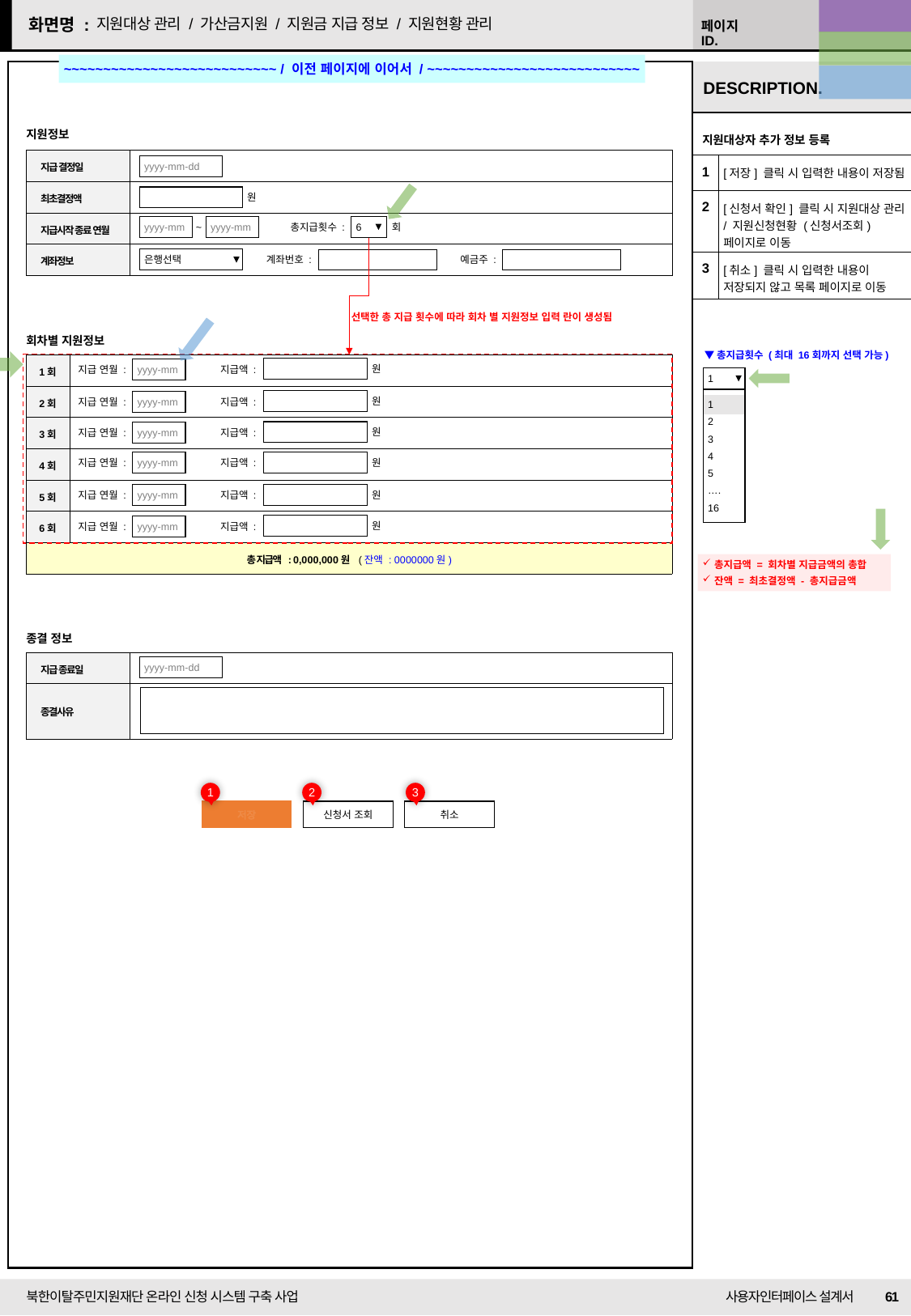

22/09/01 수정
지원대상 관리 / 가산금지원 / 지원금 지급 정보 / 지원현황 관리

22/09/13 수정
~~~~~~~~~~~~~~~~~~~~~~~~~~~ / 이전 페이지에 이어서 / ~~~~~~~~~~~~~~~~~~~~~~~~~~~
22/10/18 수정
지원정보
| 지원대상자 추가 정보 등록 |  |
| --- | --- |
| 1 | [저장] 클릭 시 입력한 내용이 저장됨 |
| 2 | [신청서 확인] 클릭 시 지원대상 관리 / 지원신청현황 (신청서조회) 페이지로 이동 |
| 3 | [취소] 클릭 시 입력한 내용이 저장되지 않고 목록 페이지로 이동 |
| 지급 결정일 |  |
| --- | --- |
| 최초결정액 |  |
| 지급시작 종료 연월 |  |
| 계좌정보 |  |
yyyy-mm-dd

원

총지급횟수 :
회
~
6

yyyy-mm
yyyy-mm
은행선택

계좌번호 :

예금주 :

선택한 총 지급 횟수에 따라 회차 별 지원정보 입력 란이 생성됨

회차별 지원정보

▼총지급횟수 (최대 16회까지 선택 가능)
1

1
2
3
4
5
….
16

| 1회 |  |
| --- | --- |
| 2회 |  |
| 3회 |  |
| 4회 |  |
| 5회 |  |
| 6회 |  |
| 총 지급액 : 0,000,000원 (잔액 : 0000000원) |  |
원

지급액 :

지급 연월 :
yyyy-mm
원

지급액 :
지급 연월 :
yyyy-mm
원

지급액 :
지급 연월 :
yyyy-mm
원

지급액 :
지급 연월 :
yyyy-mm
원

지급액 :
지급 연월 :
yyyy-mm

원

지급액 :
지급 연월 :
yyyy-mm
총지급액 = 회차별 지급금액의 총합
잔액 = 최초결정액 - 총지급금액
종결 정보
| 지급 종료일 |  |
| --- | --- |
| 종결사유 |  |
yyyy-mm-dd

1
2
3
저장
신청서 조회
취소
61